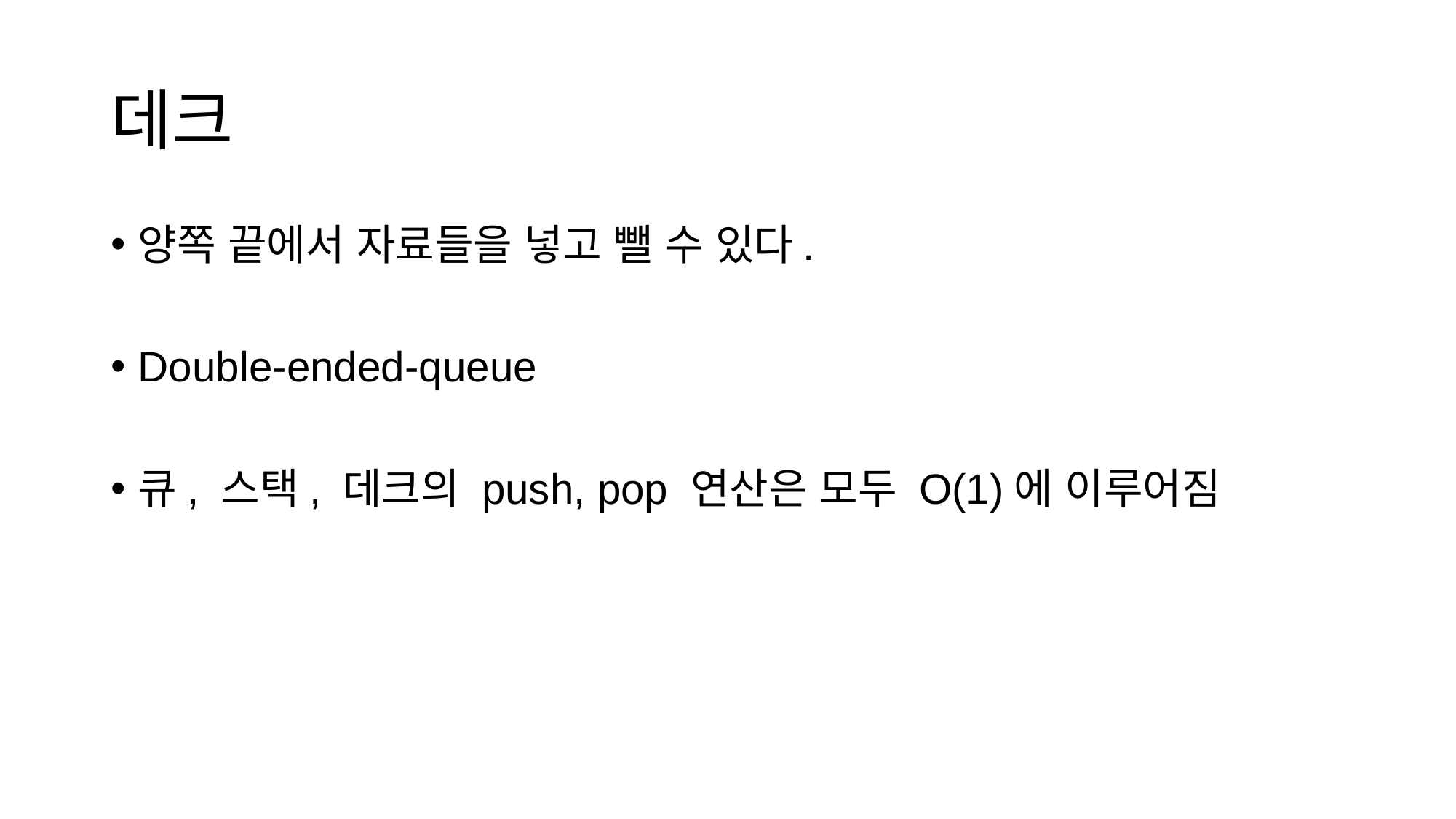

# 데크
양쪽 끝에서 자료들을 넣고 뺄 수 있다.

Double-ended-queue

큐, 스택, 데크의 push, pop 연산은 모두 O(1)에 이루어짐